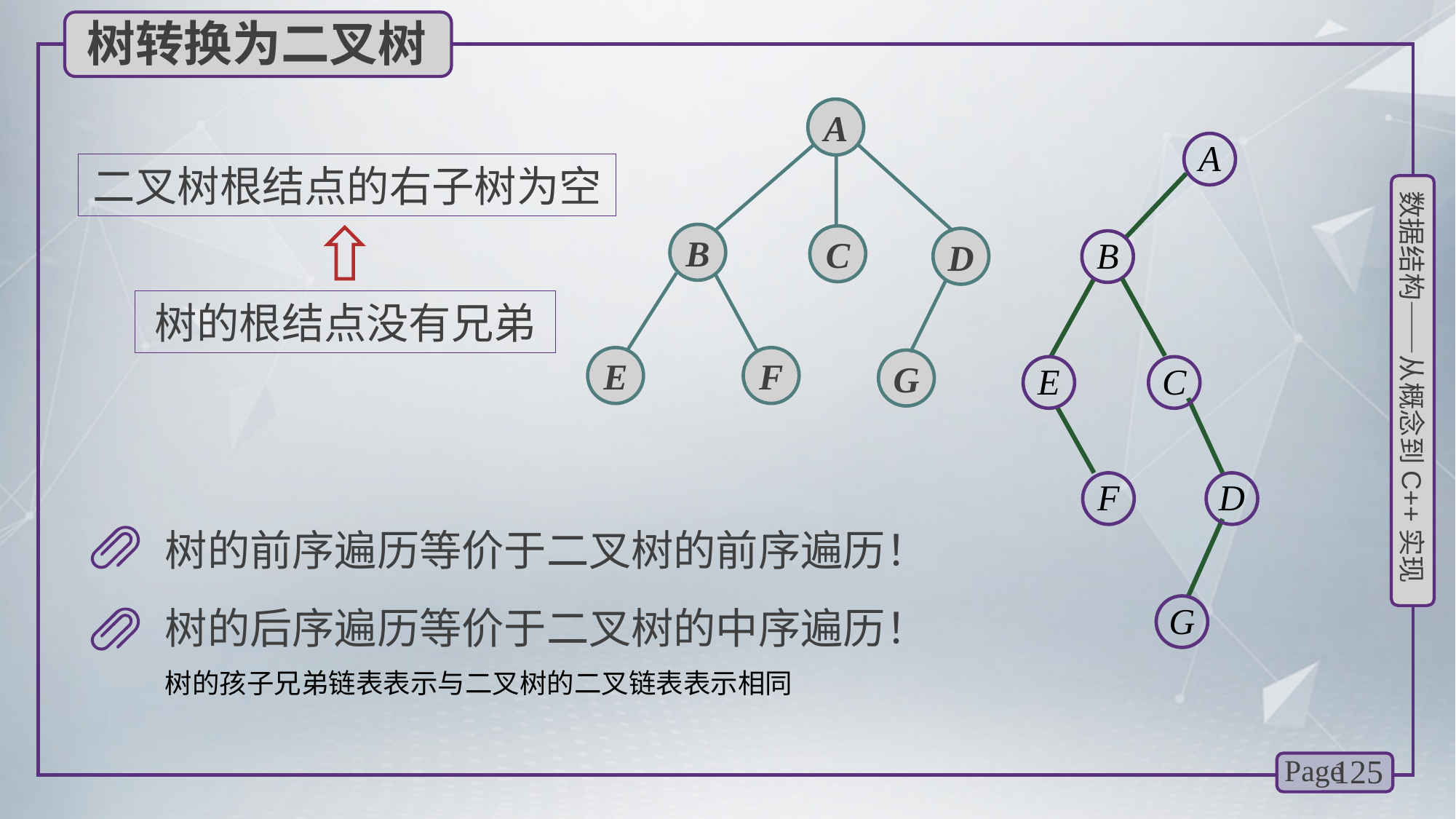

树转换为二叉树

A

B
C
D

E
F
G

A

B

E
C

F
D

G
二叉树根结点的右子树为空

树的根结点没有兄弟
树的前序遍历等价于二叉树的前序遍历！

树的后序遍历等价于二叉树的中序遍历！
树的孩子兄弟链表表示与二叉树的二叉链表表示相同